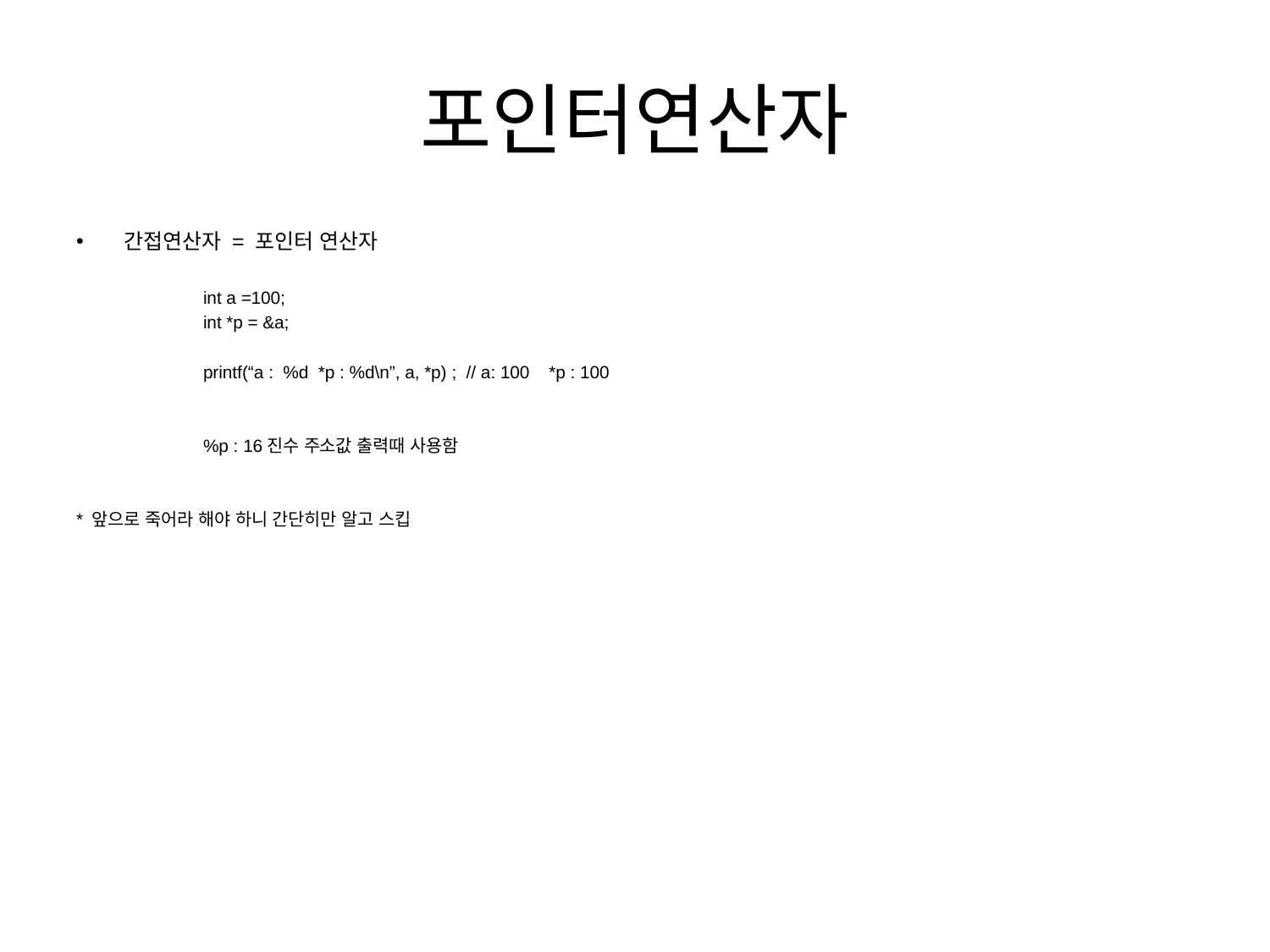

# 포인터연산자
간접연산자 = 포인터 연산자

	int a =100;
	int *p = &a;

	printf(“a :  %d  *p : %d\n”, a, *p) ;  // a: 100    *p : 100

	%p : 16진수 주소값 출력때 사용함

* 앞으로 죽어라 해야 하니 간단히만 알고 스킵